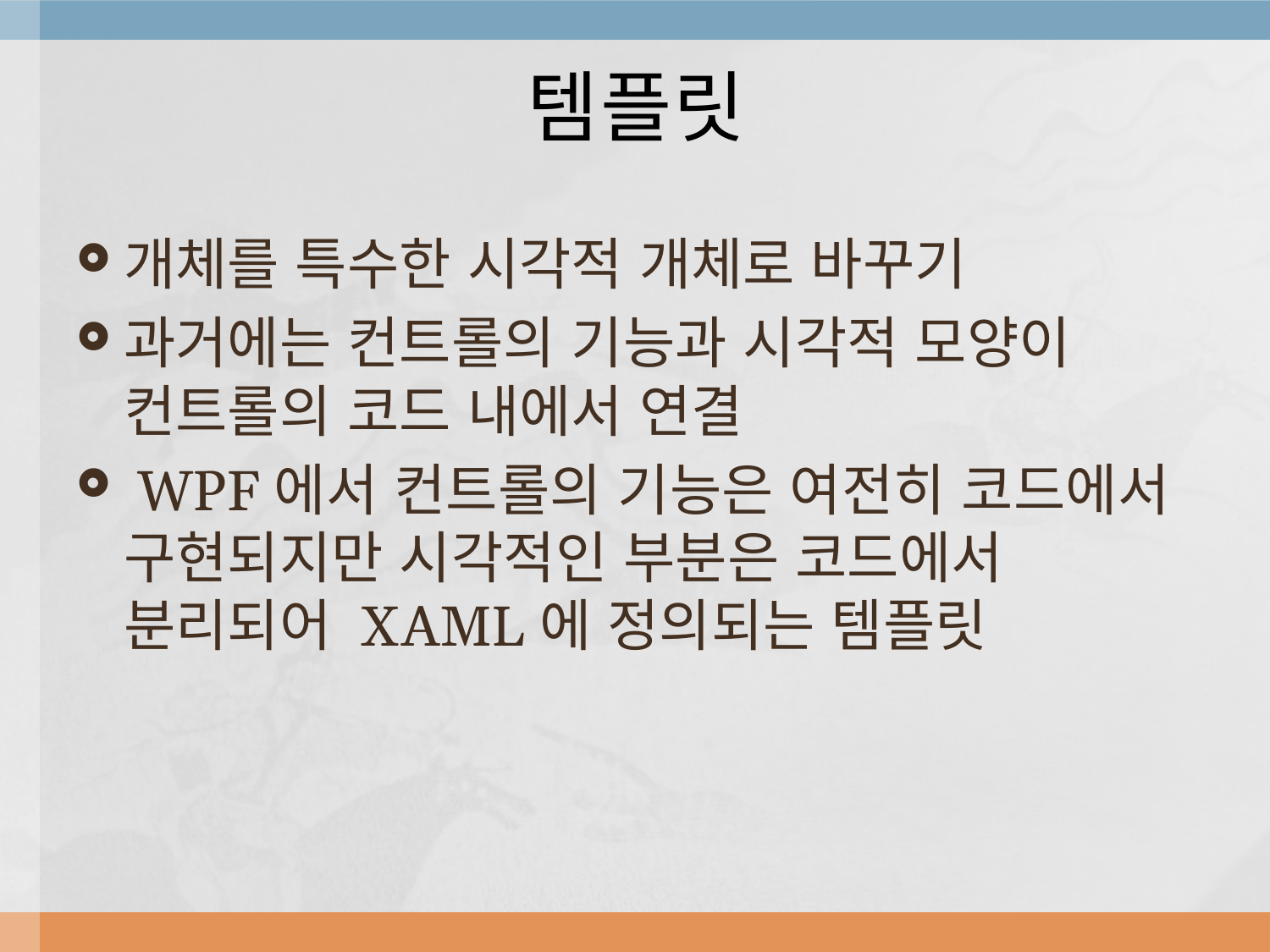

# 템플릿
개체를 특수한 시각적 개체로 바꾸기
과거에는 컨트롤의 기능과 시각적 모양이 컨트롤의 코드 내에서 연결
 WPF에서 컨트롤의 기능은 여전히 코드에서 구현되지만 시각적인 부분은 코드에서 분리되어 XAML에 정의되는 템플릿